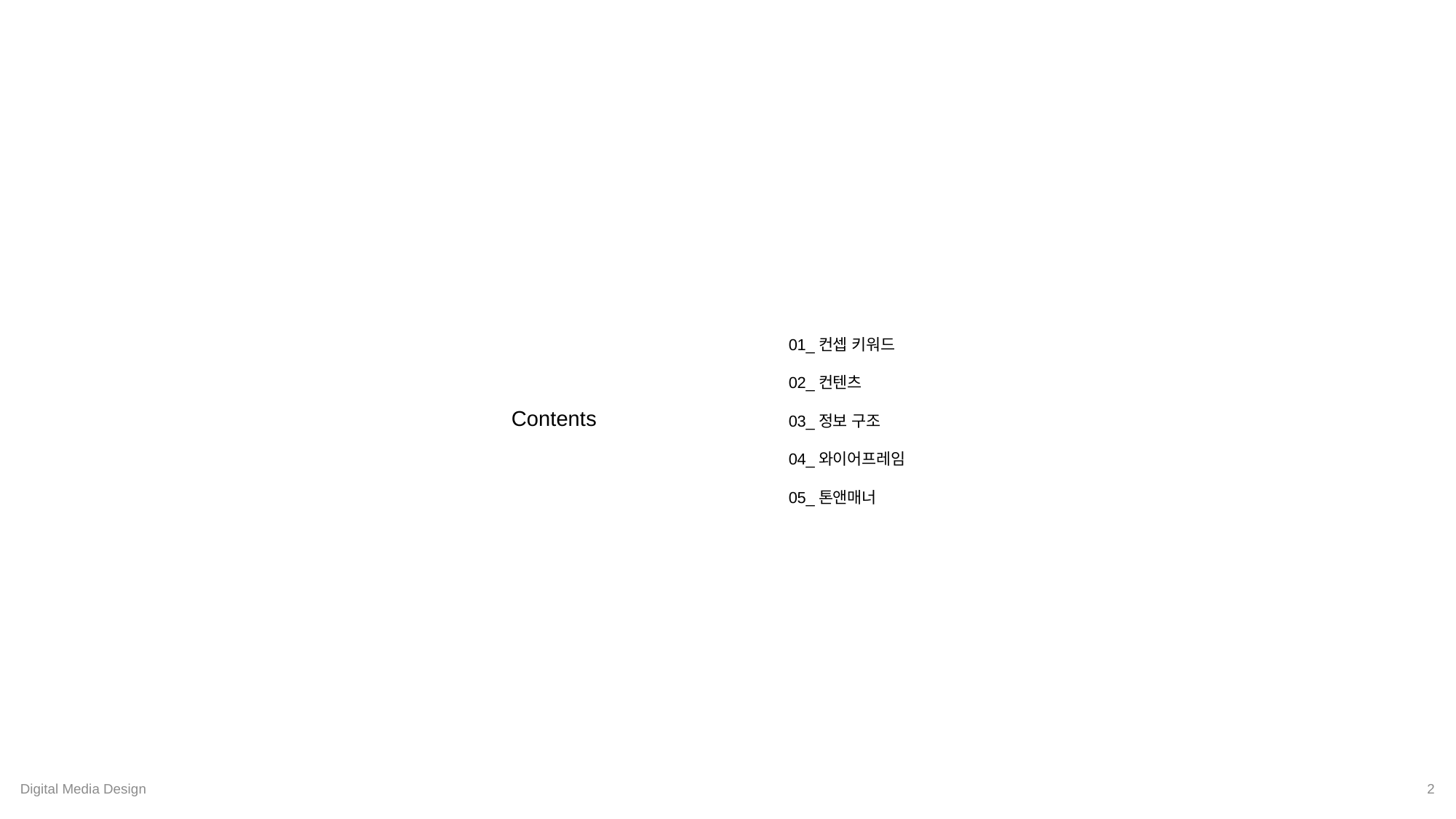

01_컨셉 키워드
02_컨텐츠
03_정보 구조
04_와이어프레임
05_톤앤매너
Contents